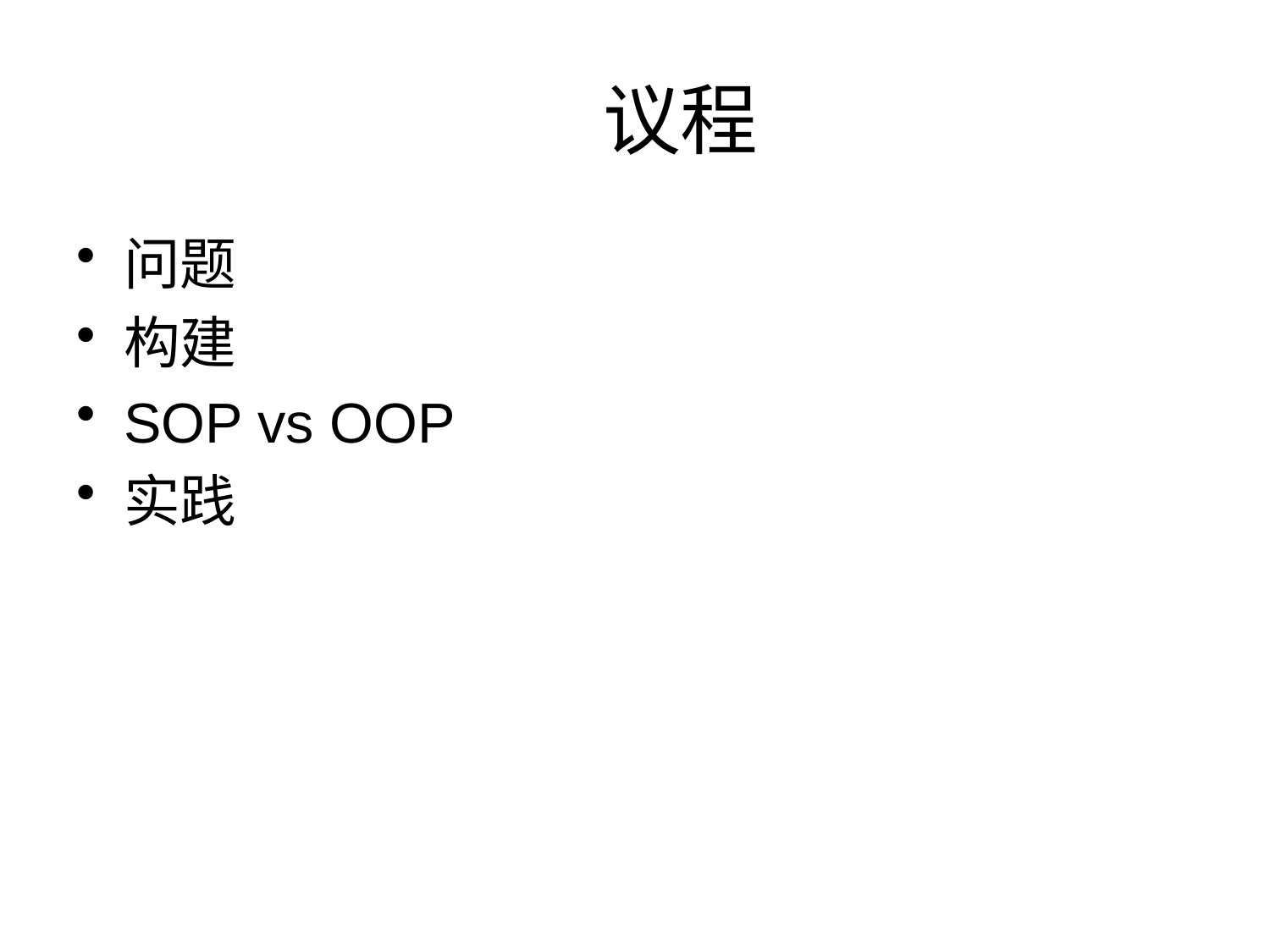

# 议程
问题
构建
SOP vs OOP
实践